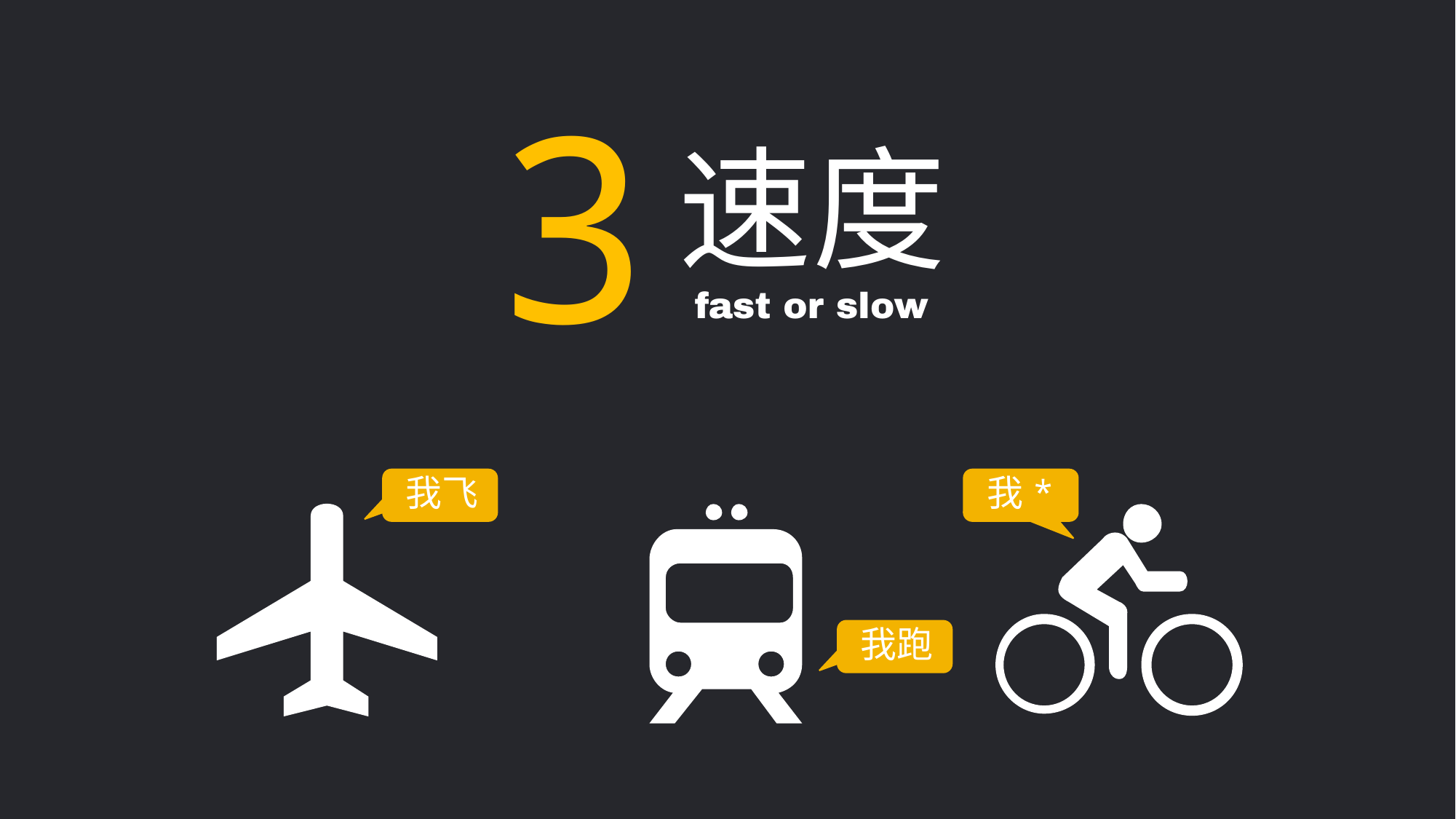

3
速度
fast or slow
我飞
我*

我跑